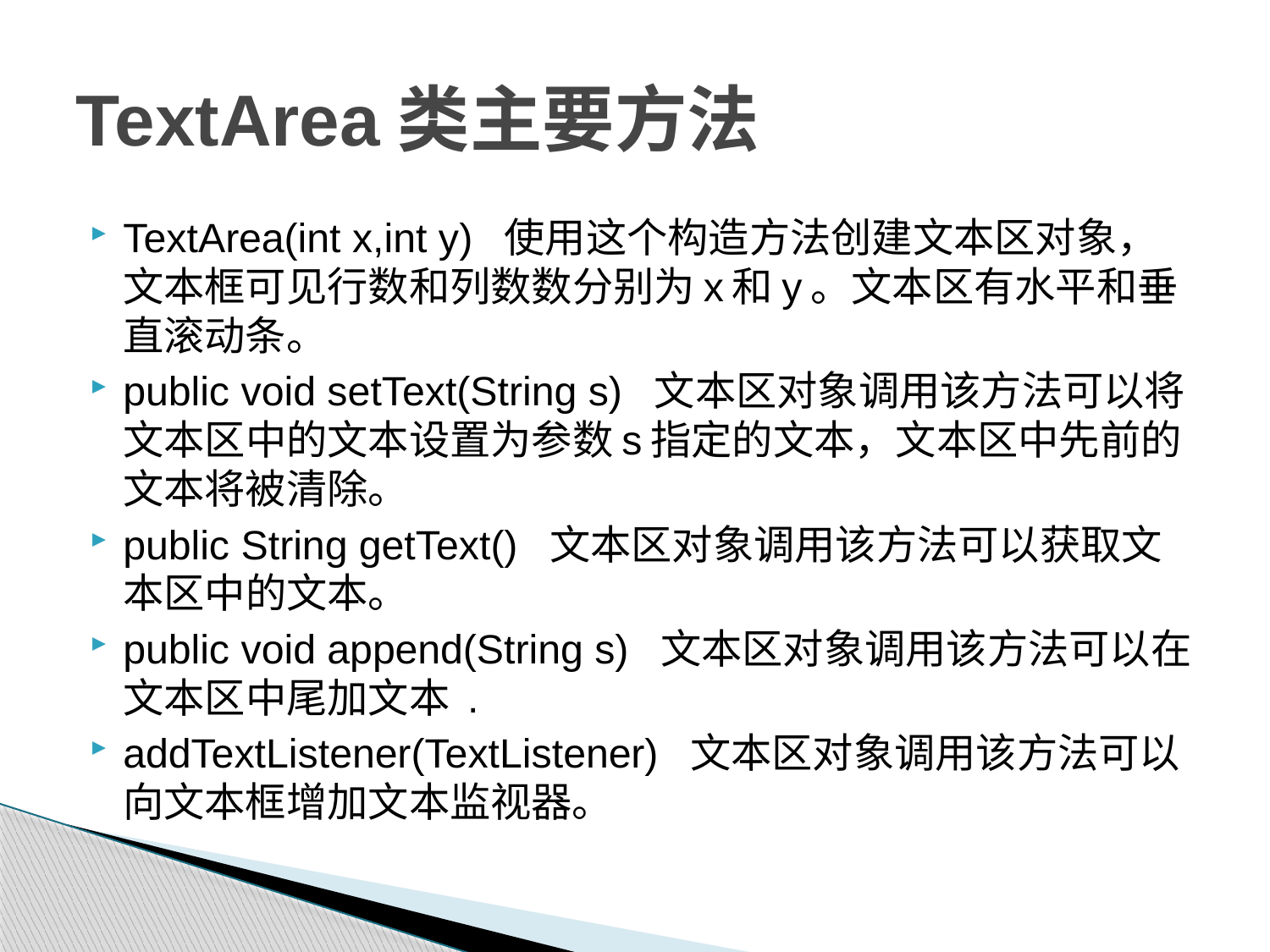

# TextArea类主要方法
TextArea(int x,int y)  使用这个构造方法创建文本区对象，文本框可见行数和列数数分别为x和y。文本区有水平和垂直滚动条。
public void setText(String s)  文本区对象调用该方法可以将文本区中的文本设置为参数s指定的文本，文本区中先前的文本将被清除。
public String getText()  文本区对象调用该方法可以获取文本区中的文本。
public void append(String s)  文本区对象调用该方法可以在文本区中尾加文本 .
addTextListener(TextListener)  文本区对象调用该方法可以向文本框增加文本监视器。